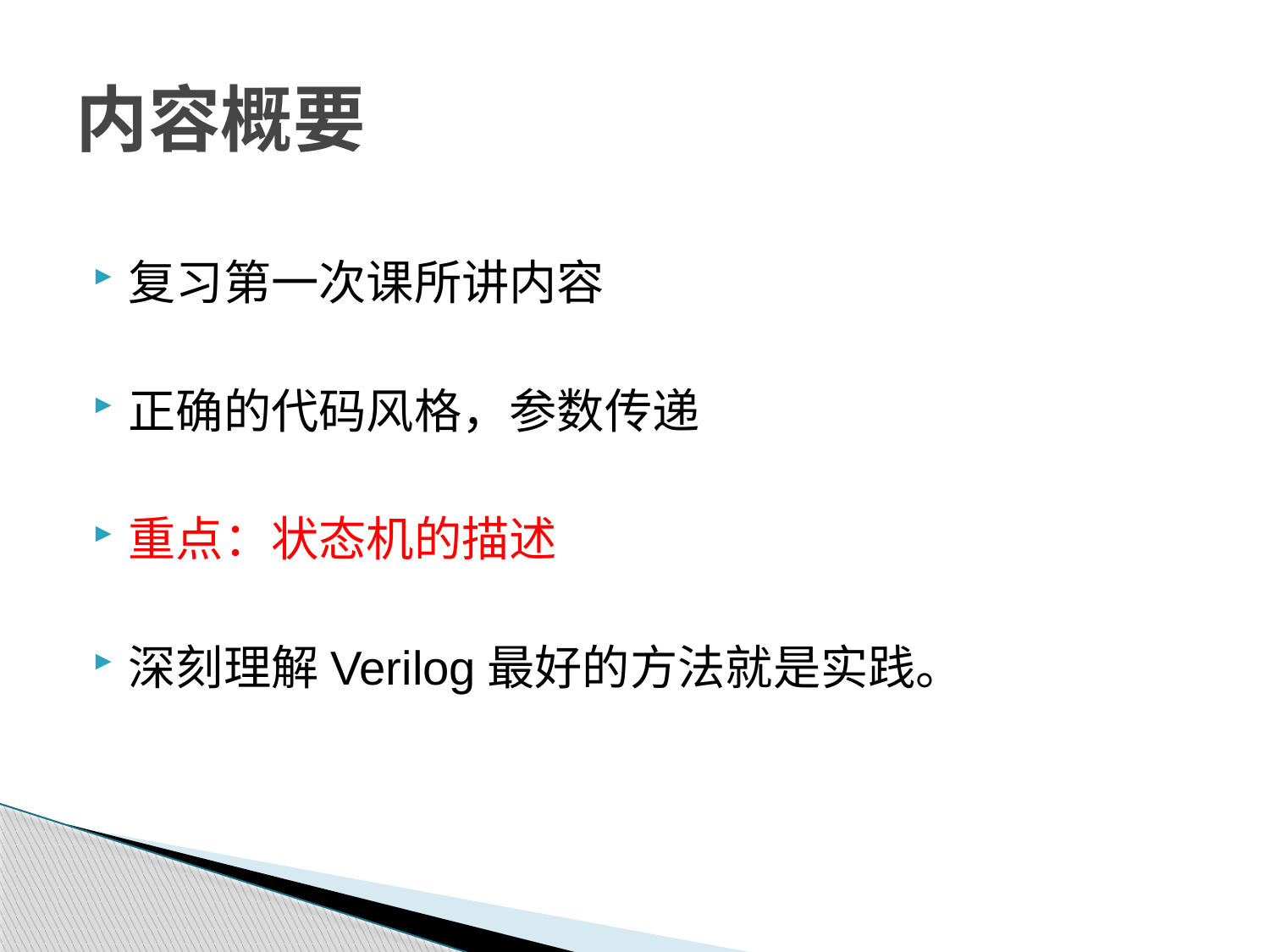

# 内容概要
复习第一次课所讲内容

正确的代码风格，参数传递

重点：状态机的描述

深刻理解Verilog最好的方法就是实践。